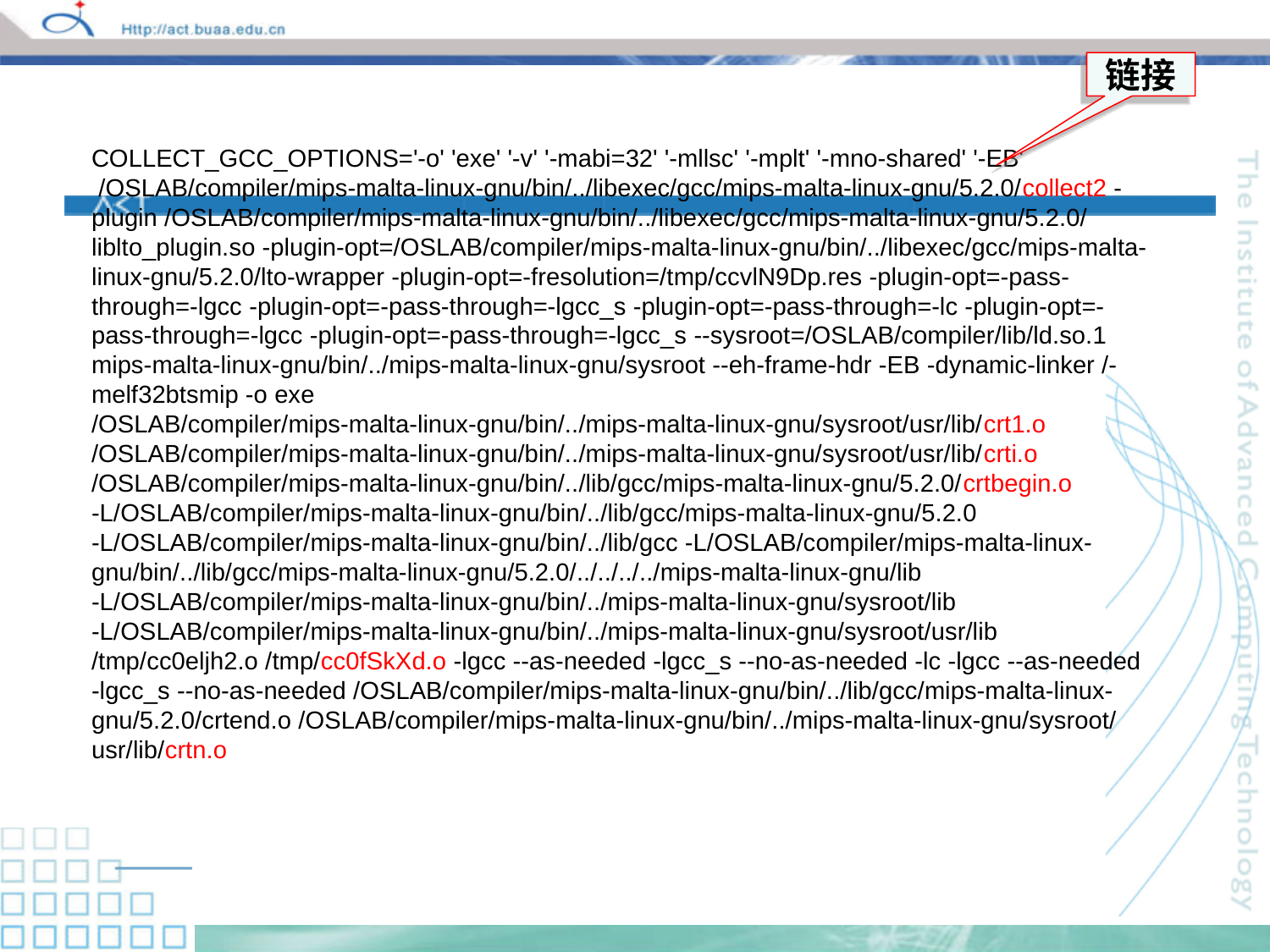

链接
COLLECT_GCC_OPTIONS='-o' 'exe' '-v' '-mabi=32' '-mllsc' '-mplt' '-mno-shared' '-EB'
 /OSLAB/compiler/mips-malta-linux-gnu/bin/../libexec/gcc/mips-malta-linux-gnu/5.2.0/collect2 -plugin /OSLAB/compiler/mips-malta-linux-gnu/bin/../libexec/gcc/mips-malta-linux-gnu/5.2.0/liblto_plugin.so -plugin-opt=/OSLAB/compiler/mips-malta-linux-gnu/bin/../libexec/gcc/mips-malta-linux-gnu/5.2.0/lto-wrapper -plugin-opt=-fresolution=/tmp/ccvlN9Dp.res -plugin-opt=-pass-through=-lgcc -plugin-opt=-pass-through=-lgcc_s -plugin-opt=-pass-through=-lc -plugin-opt=-pass-through=-lgcc -plugin-opt=-pass-through=-lgcc_s --sysroot=/OSLAB/compiler/lib/ld.so.1 mips-malta-linux-gnu/bin/../mips-malta-linux-gnu/sysroot --eh-frame-hdr -EB -dynamic-linker /-melf32btsmip -o exe /OSLAB/compiler/mips-malta-linux-gnu/bin/../mips-malta-linux-gnu/sysroot/usr/lib/crt1.o /OSLAB/compiler/mips-malta-linux-gnu/bin/../mips-malta-linux-gnu/sysroot/usr/lib/crti.o /OSLAB/compiler/mips-malta-linux-gnu/bin/../lib/gcc/mips-malta-linux-gnu/5.2.0/crtbegin.o -L/OSLAB/compiler/mips-malta-linux-gnu/bin/../lib/gcc/mips-malta-linux-gnu/5.2.0 -L/OSLAB/compiler/mips-malta-linux-gnu/bin/../lib/gcc -L/OSLAB/compiler/mips-malta-linux-gnu/bin/../lib/gcc/mips-malta-linux-gnu/5.2.0/../../../../mips-malta-linux-gnu/lib -L/OSLAB/compiler/mips-malta-linux-gnu/bin/../mips-malta-linux-gnu/sysroot/lib -L/OSLAB/compiler/mips-malta-linux-gnu/bin/../mips-malta-linux-gnu/sysroot/usr/lib /tmp/cc0eljh2.o /tmp/cc0fSkXd.o -lgcc --as-needed -lgcc_s --no-as-needed -lc -lgcc --as-needed -lgcc_s --no-as-needed /OSLAB/compiler/mips-malta-linux-gnu/bin/../lib/gcc/mips-malta-linux-gnu/5.2.0/crtend.o /OSLAB/compiler/mips-malta-linux-gnu/bin/../mips-malta-linux-gnu/sysroot/usr/lib/crtn.o